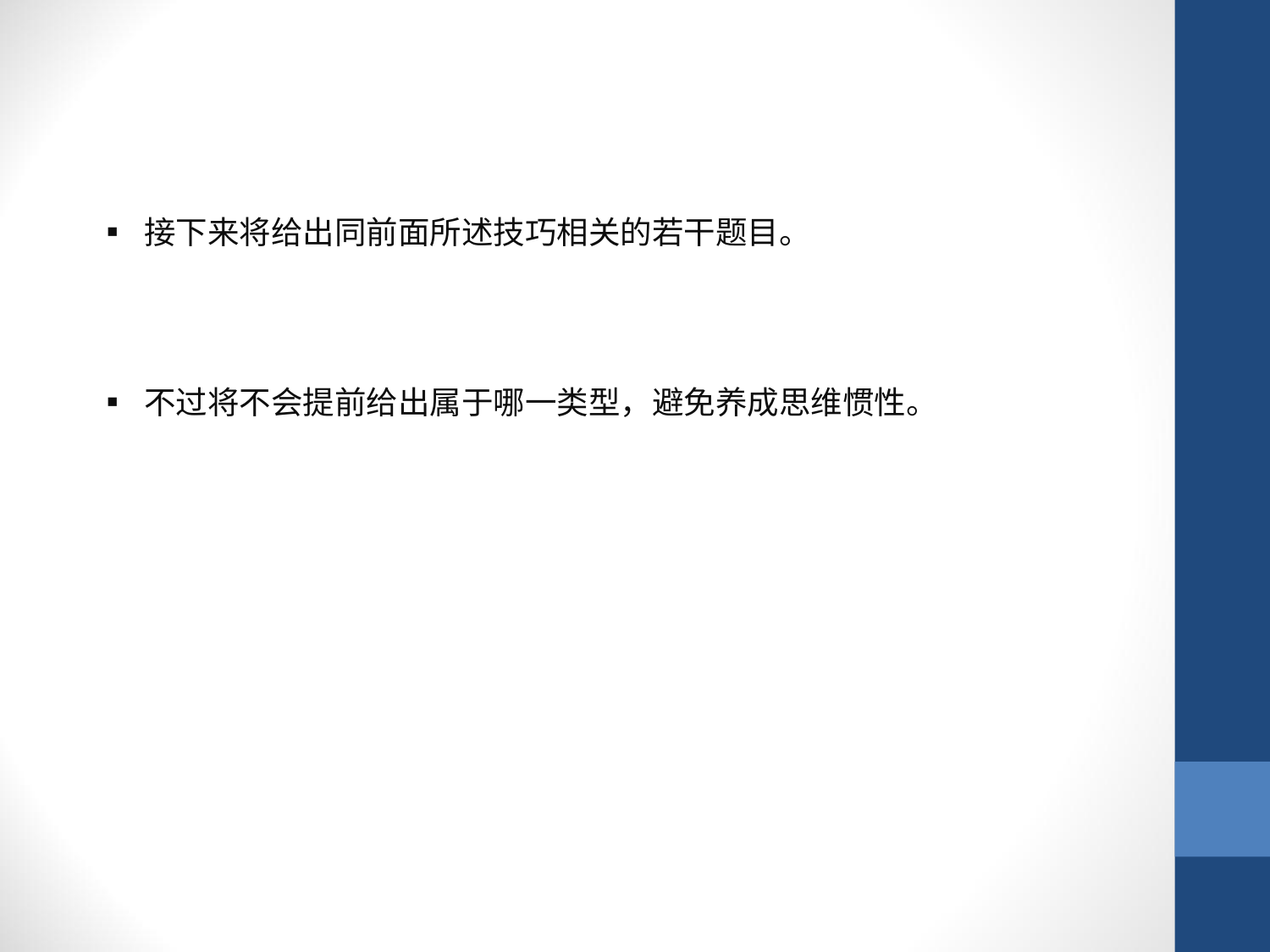

▪ 接下来将给出同前面所述技巧相关的若干题目。
▪ 不过将不会提前给出属于哪一类型，避免养成思维惯性。